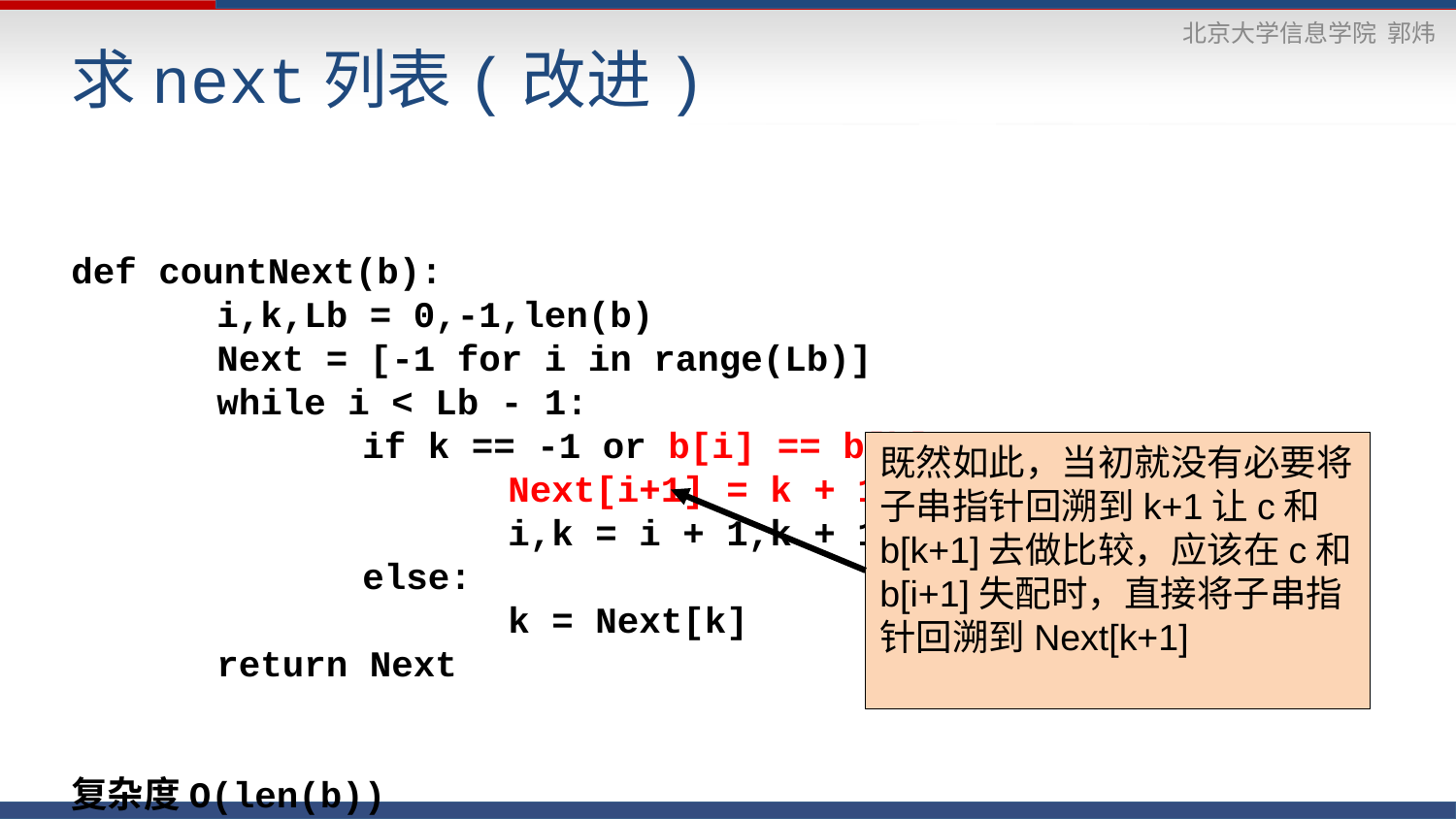

# 求next列表(改进)

def countNext(b):
	i,k,Lb = 0,-1,len(b)
	Next = [-1 for i in range(Lb)]
	while i < Lb - 1:
		if k == -1 or b[i] == b[k]:
			Next[i+1] = k + 1
			i,k = i + 1,k + 1
		else:
			k = Next[k]
	return Next

复杂度O(len(b))
既然如此，当初就没有必要将子串指针回溯到k+1让c和b[k+1]去做比较，应该在c和b[i+1]失配时，直接将子串指针回溯到Next[k+1]